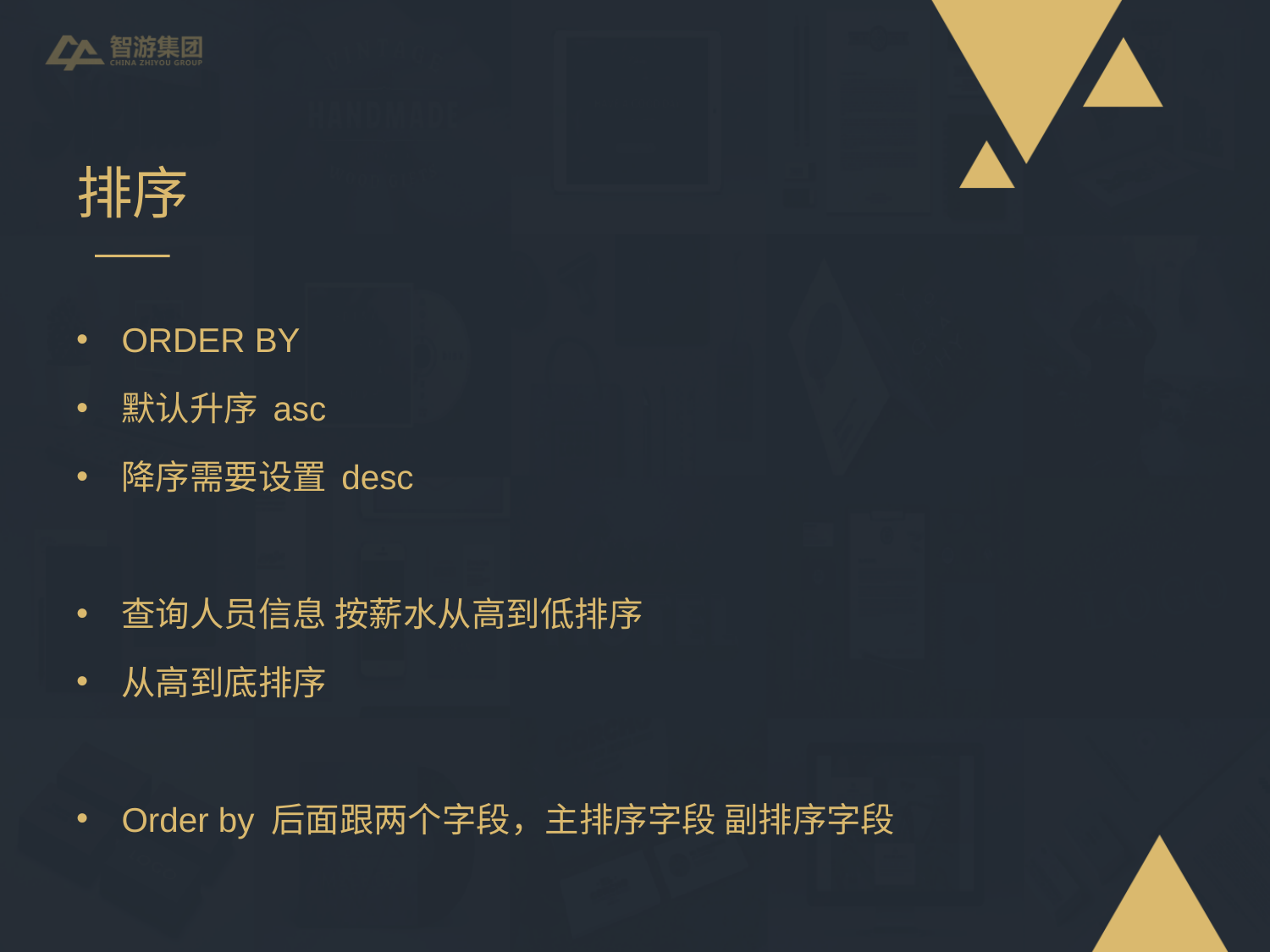

# 排序
ORDER BY
默认升序 asc
降序需要设置 desc

查询人员信息 按薪水从高到低排序
从高到底排序

Order by 后面跟两个字段，主排序字段 副排序字段